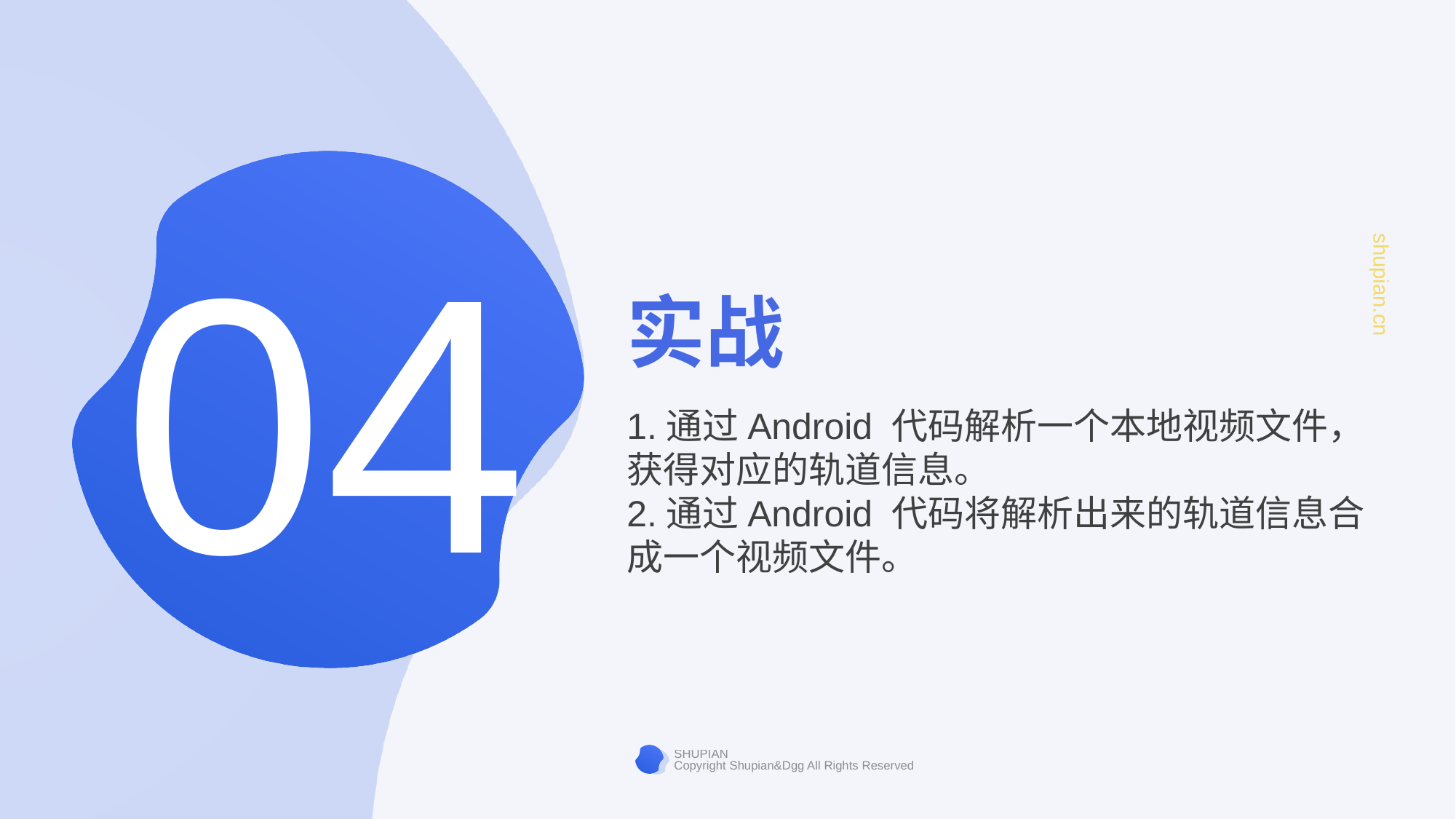

04
实战
1.通过Android 代码解析一个本地视频文件，获得对应的轨道信息。
2.通过Android 代码将解析出来的轨道信息合成一个视频文件。